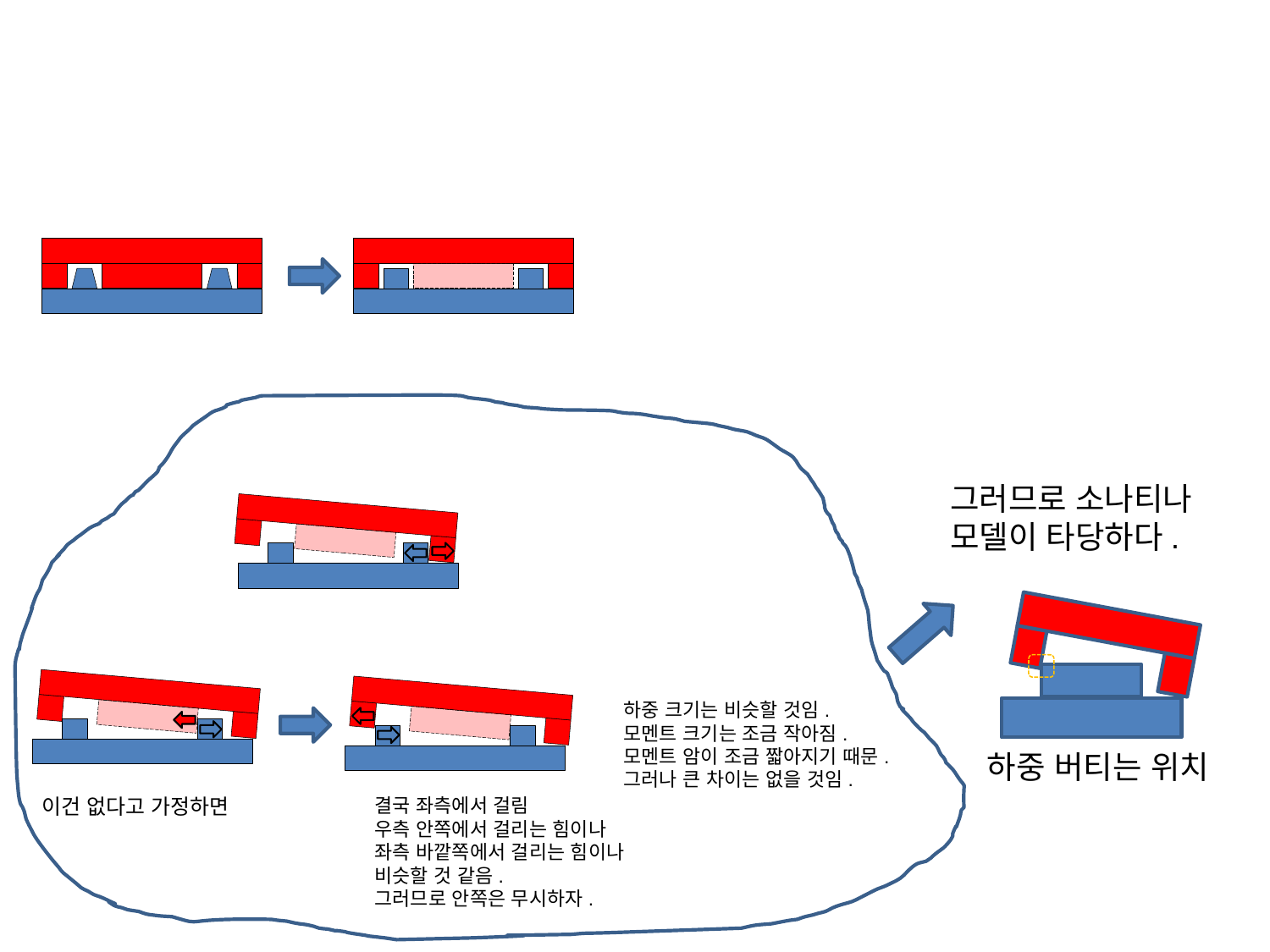

#

그러므로 소나티나 모델이 타당하다.

하중 버티는 위치

하중 크기는 비슷할 것임.
모멘트 크기는 조금 작아짐.
모멘트 암이 조금 짧아지기 때문.
그러나 큰 차이는 없을 것임.

이건 없다고 가정하면
결국 좌측에서 걸림
우측 안쪽에서 걸리는 힘이나
좌측 바깥쪽에서 걸리는 힘이나
비슷할 것 같음.
그러므로 안쪽은 무시하자.